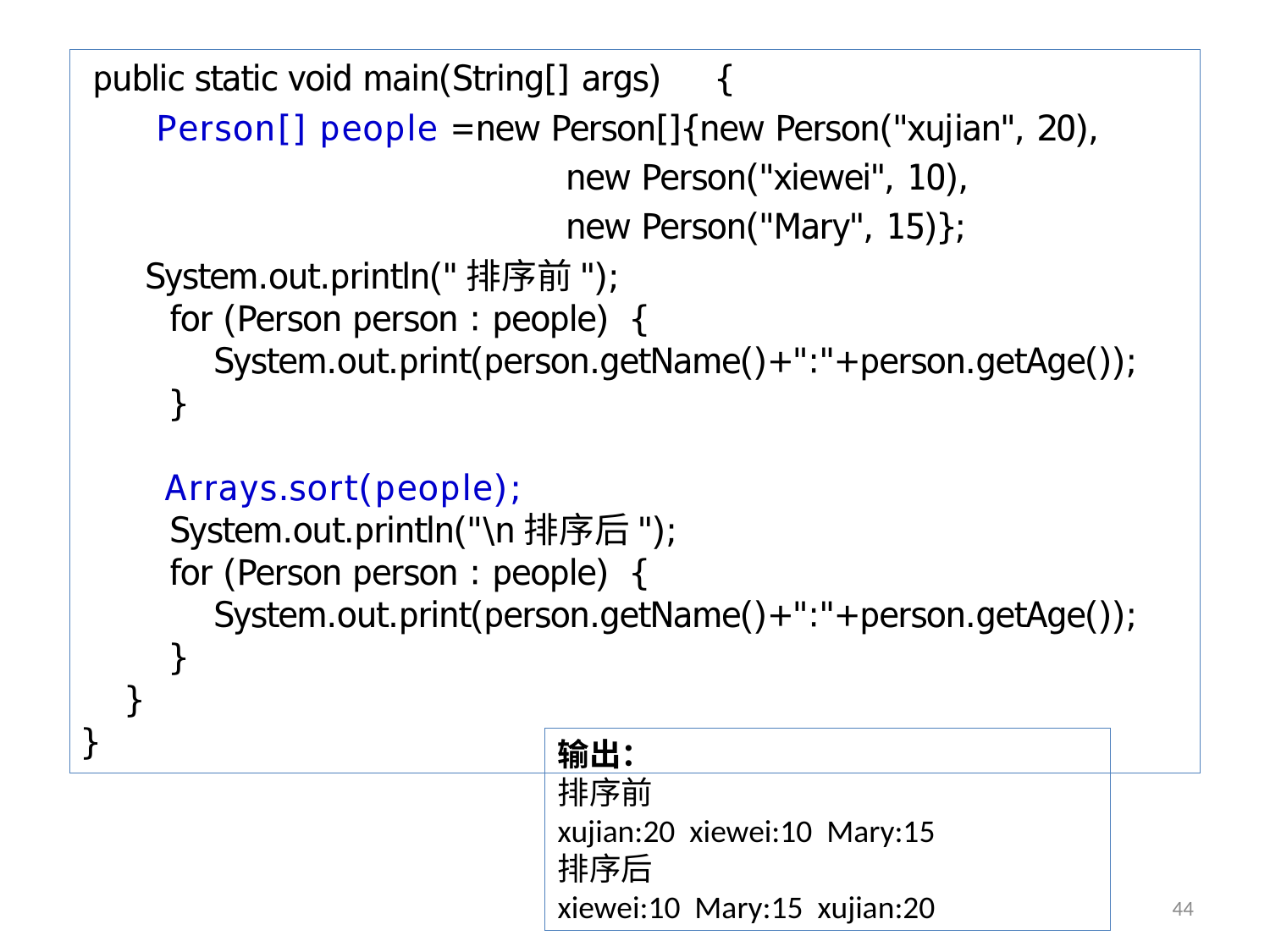

public static void main(String[] args)     {
 Person[] people =new Person[]{new Person("xujian", 20),
         			new Person("xiewei", 10),
        			new Person("Mary", 15)};
System.out.println("排序前");
        for (Person person : people)  {
            System.out.print(person.getName()+":"+person.getAge());
        }

        Arrays.sort(people);
        System.out.println("\n排序后");
        for (Person person : people)  {
            System.out.print(person.getName()+":"+person.getAge());
        }
    }
}
输出：
排序前
xujian:20  xiewei:10  Mary:15
排序后
xiewei:10  Mary:15  xujian:20
44